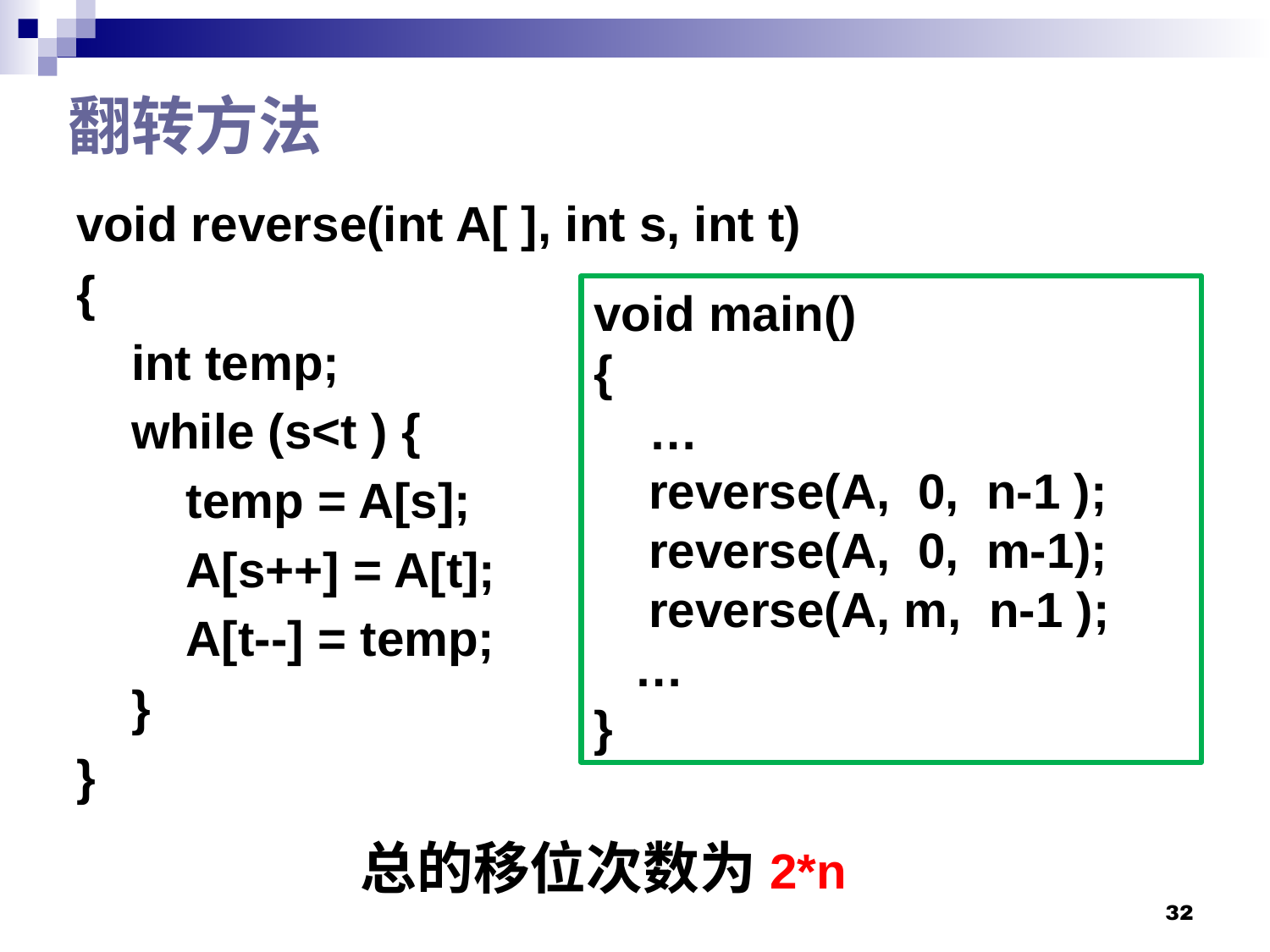

# 翻转方法
void reverse(int A[ ], int s, int t)
{
    int temp;
    while (s<t ) {
        temp = A[s];
        A[s++] = A[t];
        A[t--] = temp;
    }
}
void main()
{
    …
    reverse(A,  0,  n-1 );
    reverse(A,  0,  m-1);
    reverse(A, m,  n-1 );
   …
}
总的移位次数为2*n
32